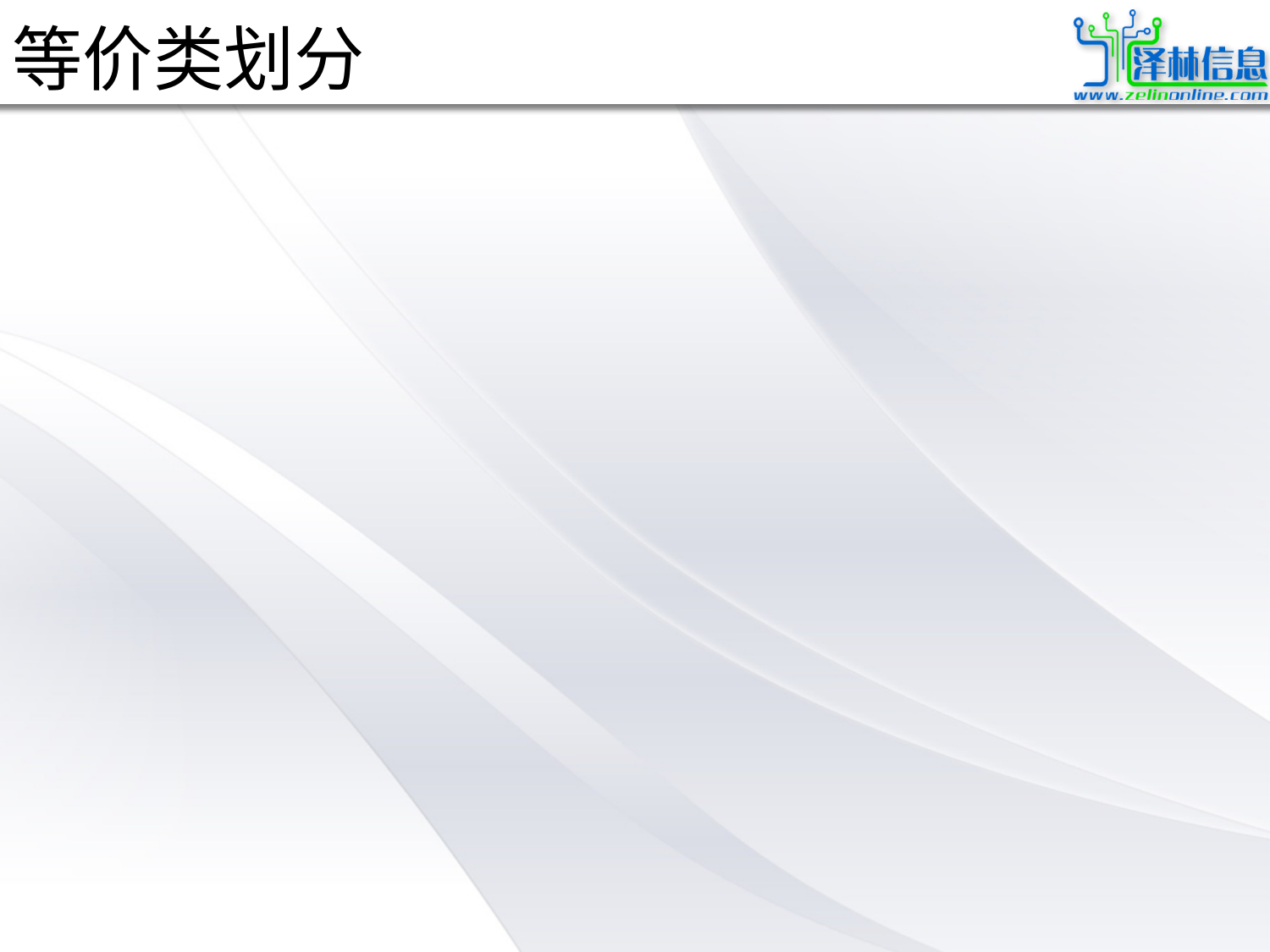

# 等价类划分
(3) 划分等价类的方法

④在规定了输入数据的一组值（假定n个）,并且程序要对每一个输入值分别处理的情况下,可确立n个有效等价类和一个无效等价类。

例：输入条件说明学历可为:专科、本科、硕士、博士四种之一，则分别取这四种这四个值作为四个有效等价类，另外把四种学历之外的任何学历作为无效等价类。